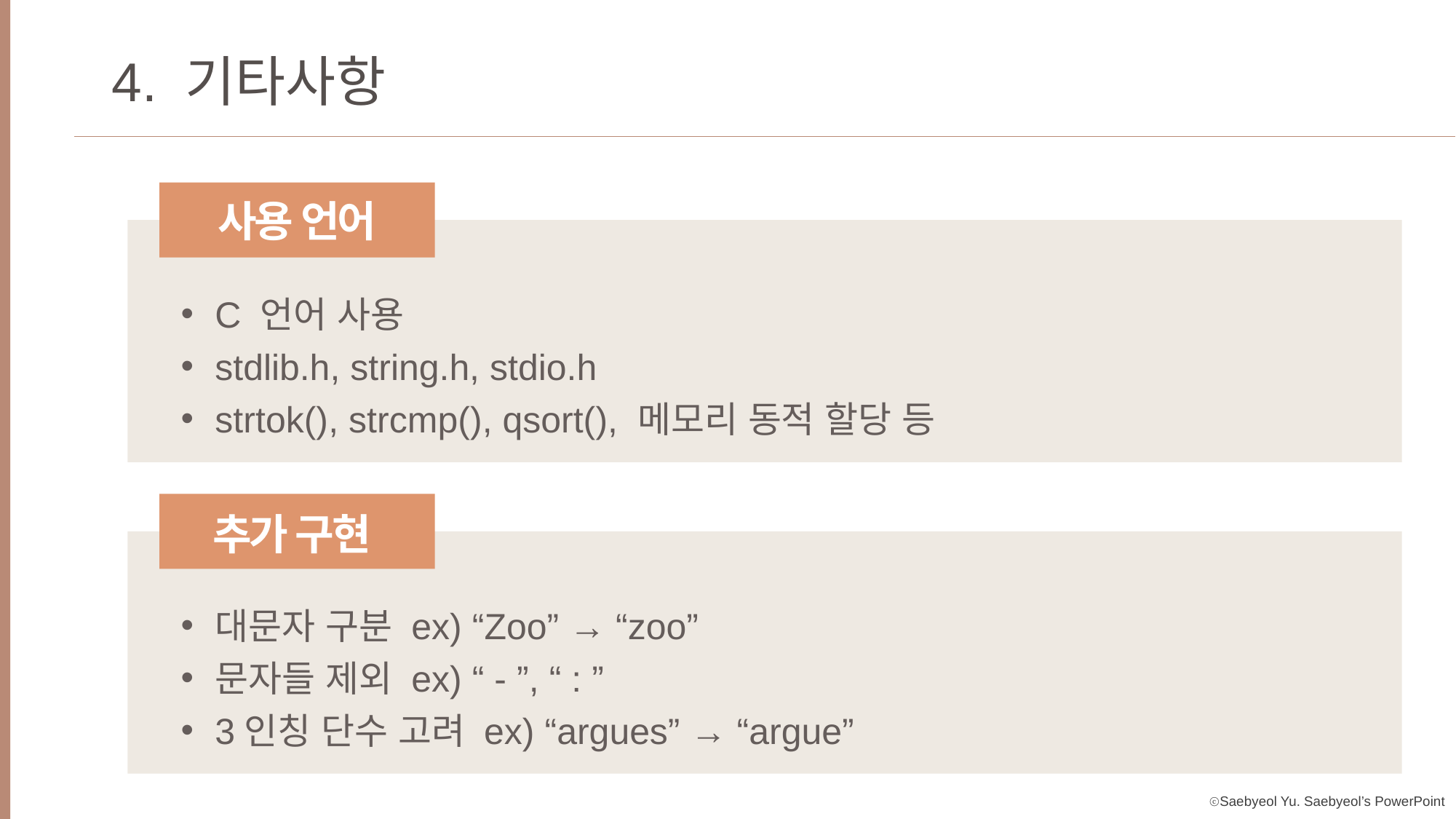

4. 기타사항

사용 언어
C 언어 사용
stdlib.h, string.h, stdio.h
strtok(), strcmp(), qsort(), 메모리 동적 할당 등

추가 구현
대문자 구분 ex) “Zoo” → “zoo”
문자들 제외 ex) “ - ”, “ : ”
3인칭 단수 고려 ex) “argues” → “argue”